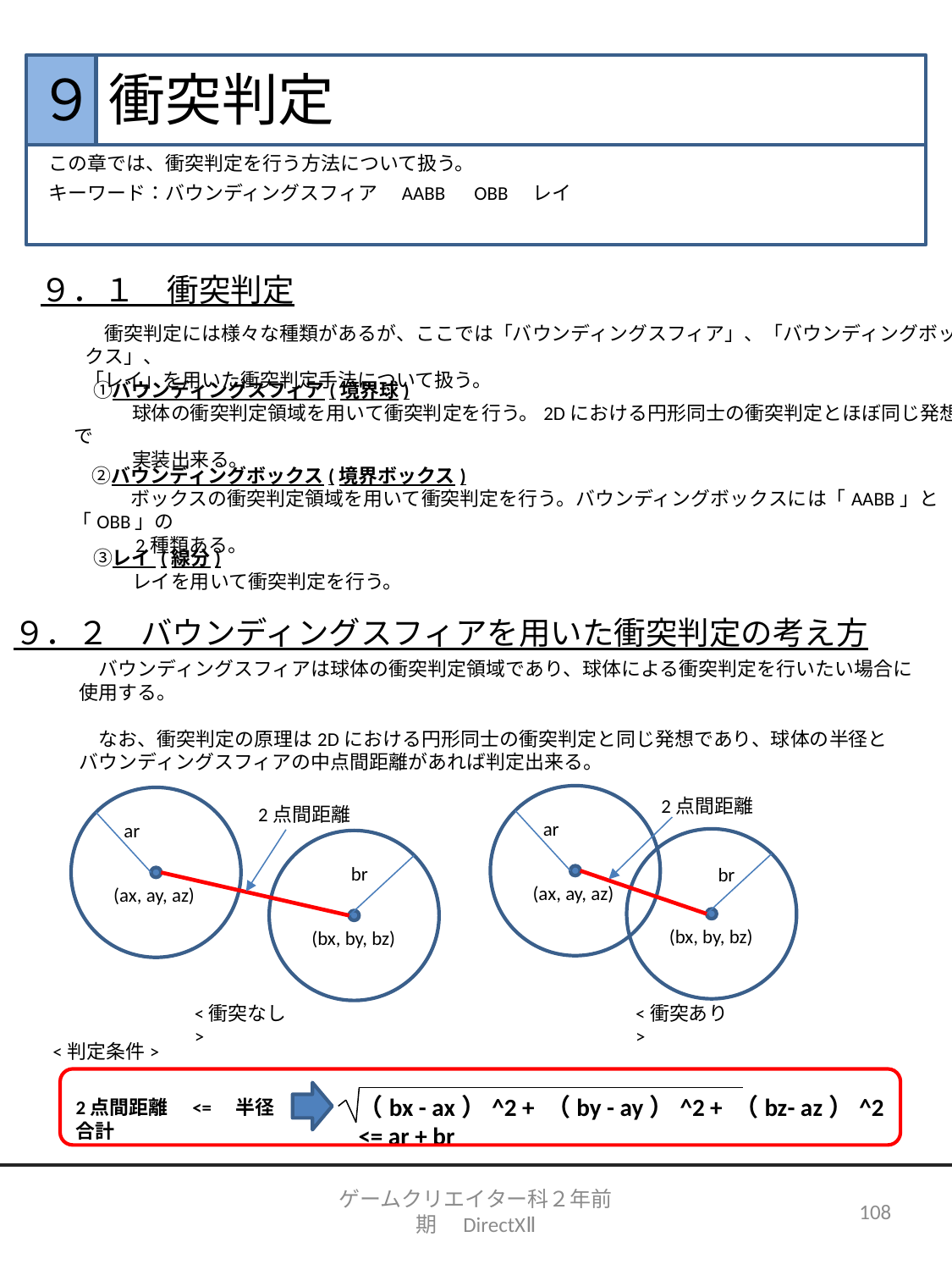

９
# 衝突判定

この章では、衝突判定を行う方法について扱う。
キーワード：バウンディングスフィア　AABB　OBB　レイ
９．１　衝突判定
　衝突判定には様々な種類があるが、ここでは「バウンディングスフィア」、「バウンディングボックス」、
「レイ」を用いた衝突判定手法について扱う。
　①バウンディングスフィア(境界球)
　　　球体の衝突判定領域を用いて衝突判定を行う。2Dにおける円形同士の衝突判定とほぼ同じ発想で
　　　実装出来る。
　②バウンディングボックス(境界ボックス)
　　　ボックスの衝突判定領域を用いて衝突判定を行う。バウンディングボックスには「AABB」と「OBB」の
　　　2種類ある。
　③レイ (線分)
　　　レイを用いて衝突判定を行う。
９．２　バウンディングスフィアを用いた衝突判定の考え方
　バウンディングスフィアは球体の衝突判定領域であり、球体による衝突判定を行いたい場合に
使用する。

　なお、衝突判定の原理は2Dにおける円形同士の衝突判定と同じ発想であり、球体の半径と
バウンディングスフィアの中点間距離があれば判定出来る。
スフィア１
ar

(ax, ay, az)
スフィア１
ar

(ax, ay, az)
2点間距離
2点間距離
スフィア１
br

(bx, by, bz)
スフィア１
br

(bx, by, bz)
<衝突あり>
<衝突なし>
<判定条件>

（bx - ax）^2 + （by - ay）^2 + （bz- az）^2 <= ar + br
2点間距離　<=　半径合計
ゲームクリエイター科２年前期　DirectXⅡ
108